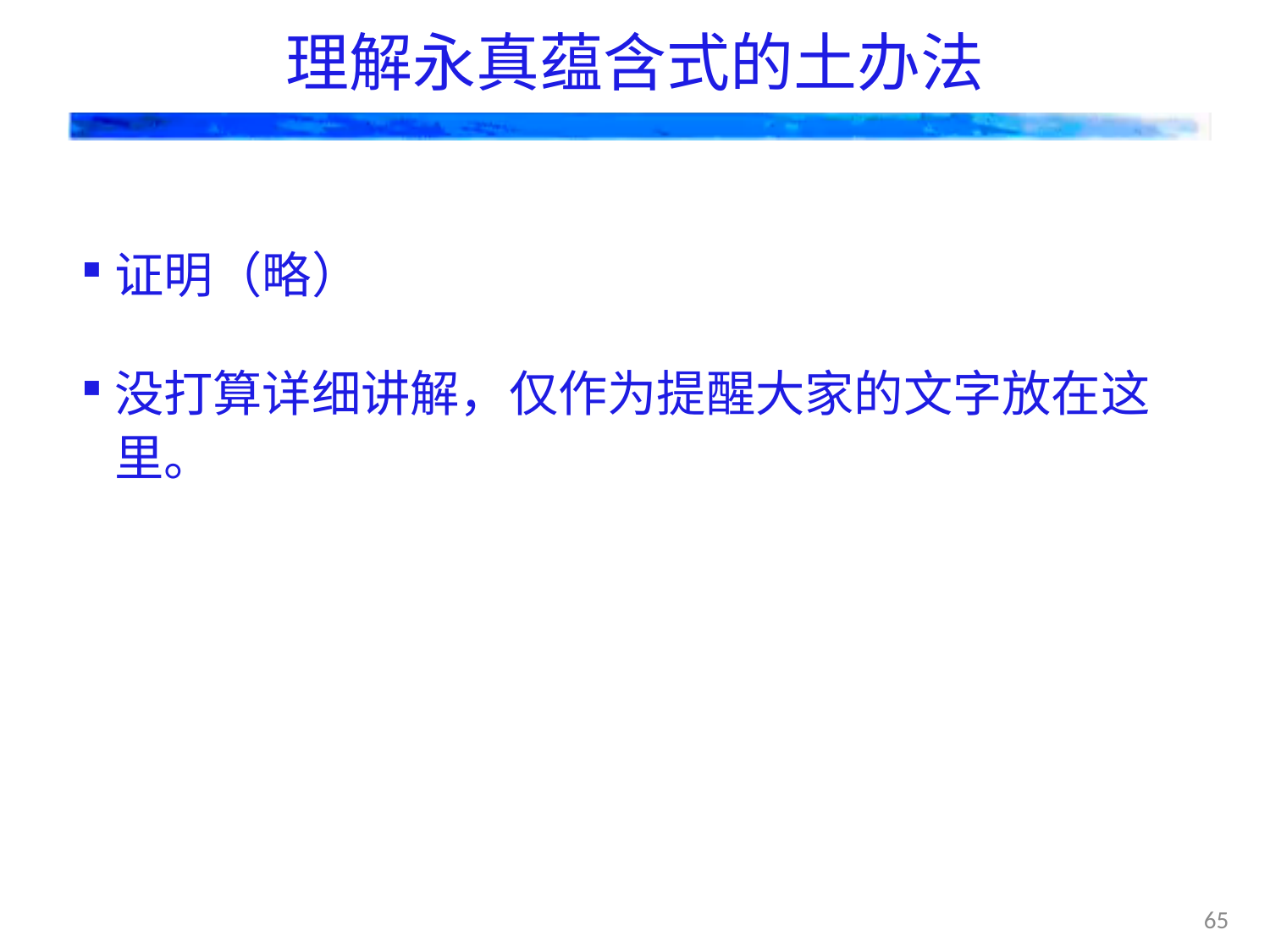

# 理解永真蕴含式的土办法
证明（略）
没打算详细讲解，仅作为提醒大家的文字放在这里。

65